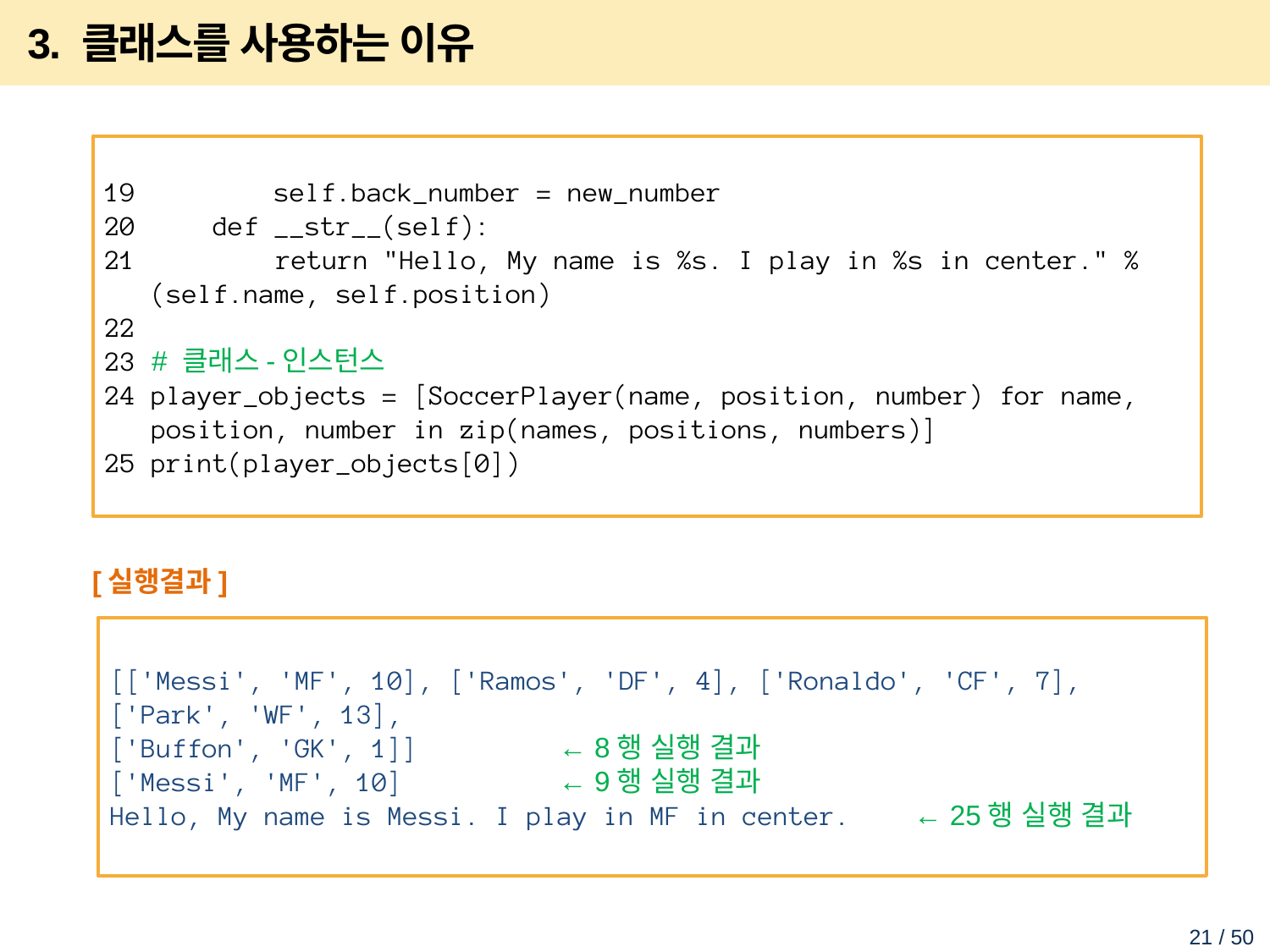

# 3. 클래스를 사용하는 이유

19         self.back_number = new_number
20     def __str__(self):
        return "Hello, My name is %s. I play in %s in center." %
   (self.name, self.position)
22
23 # 클래스-인스턴스
24 player_objects = [SoccerPlayer(name, position, number) for name,
   position, number in zip(names, positions, numbers)]
25 print(player_objects[0])
[실행결과]
[['Messi', 'MF', 10], ['Ramos', 'DF', 4], ['Ronaldo', 'CF', 7], ['Park', 'WF', 13],
['Buffon', 'GK', 1]]         ← 8행 실행 결과
['Messi', 'MF', 10]          ← 9행 실행 결과
Hello, My name is Messi. I play in MF in center.    ← 25행 실행 결과